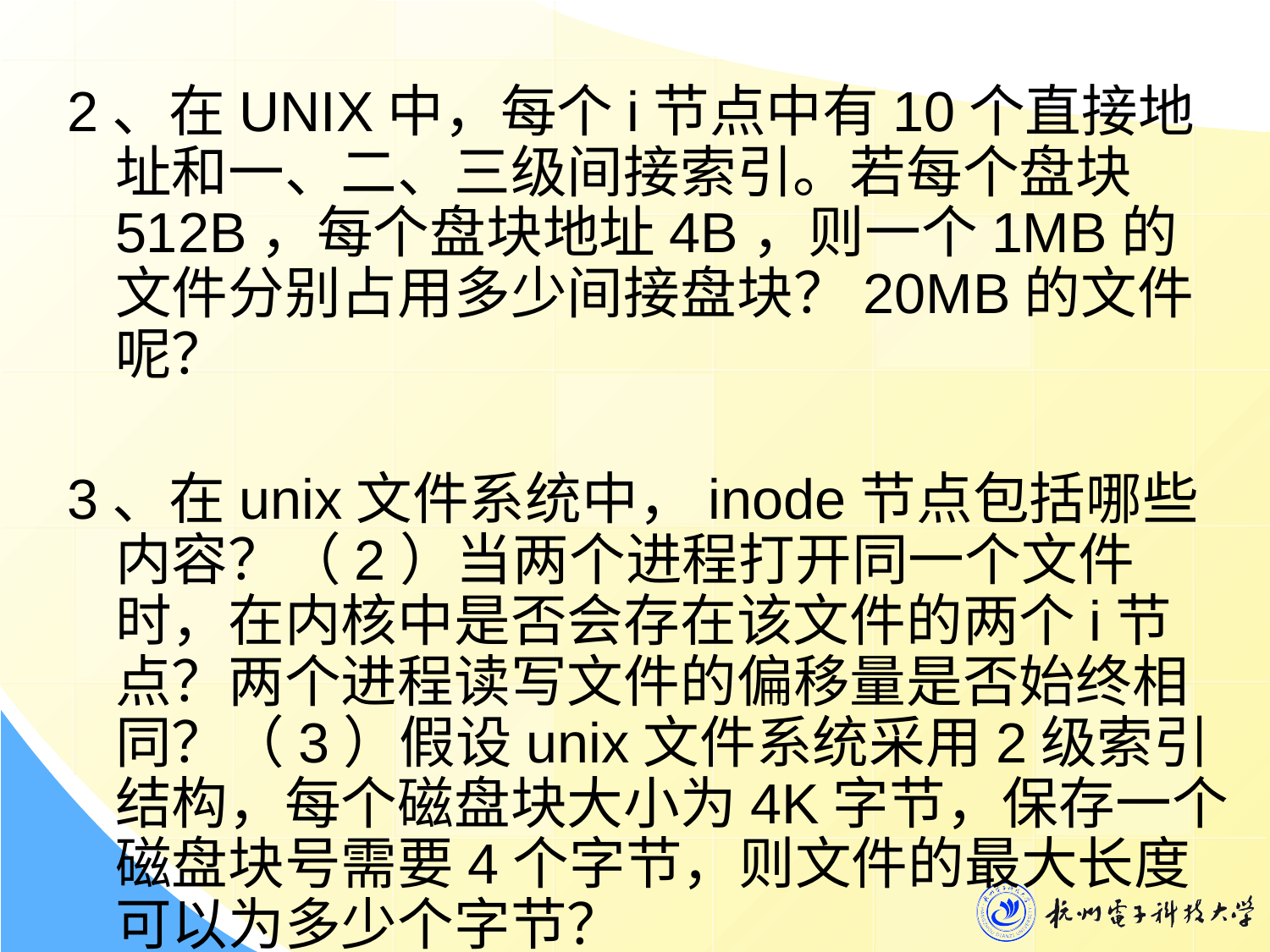

2、在UNIX中，每个i节点中有10个直接地址和一、二、三级间接索引。若每个盘块512B，每个盘块地址4B，则一个1MB的文件分别占用多少间接盘块？20MB的文件呢？

3、在unix文件系统中，inode节点包括哪些内容？（2）当两个进程打开同一个文件时，在内核中是否会存在该文件的两个i节点？两个进程读写文件的偏移量是否始终相同？（3）假设unix文件系统采用2级索引结构，每个磁盘块大小为4K字节，保存一个磁盘块号需要4个字节，则文件的最大长度可以为多少个字节？